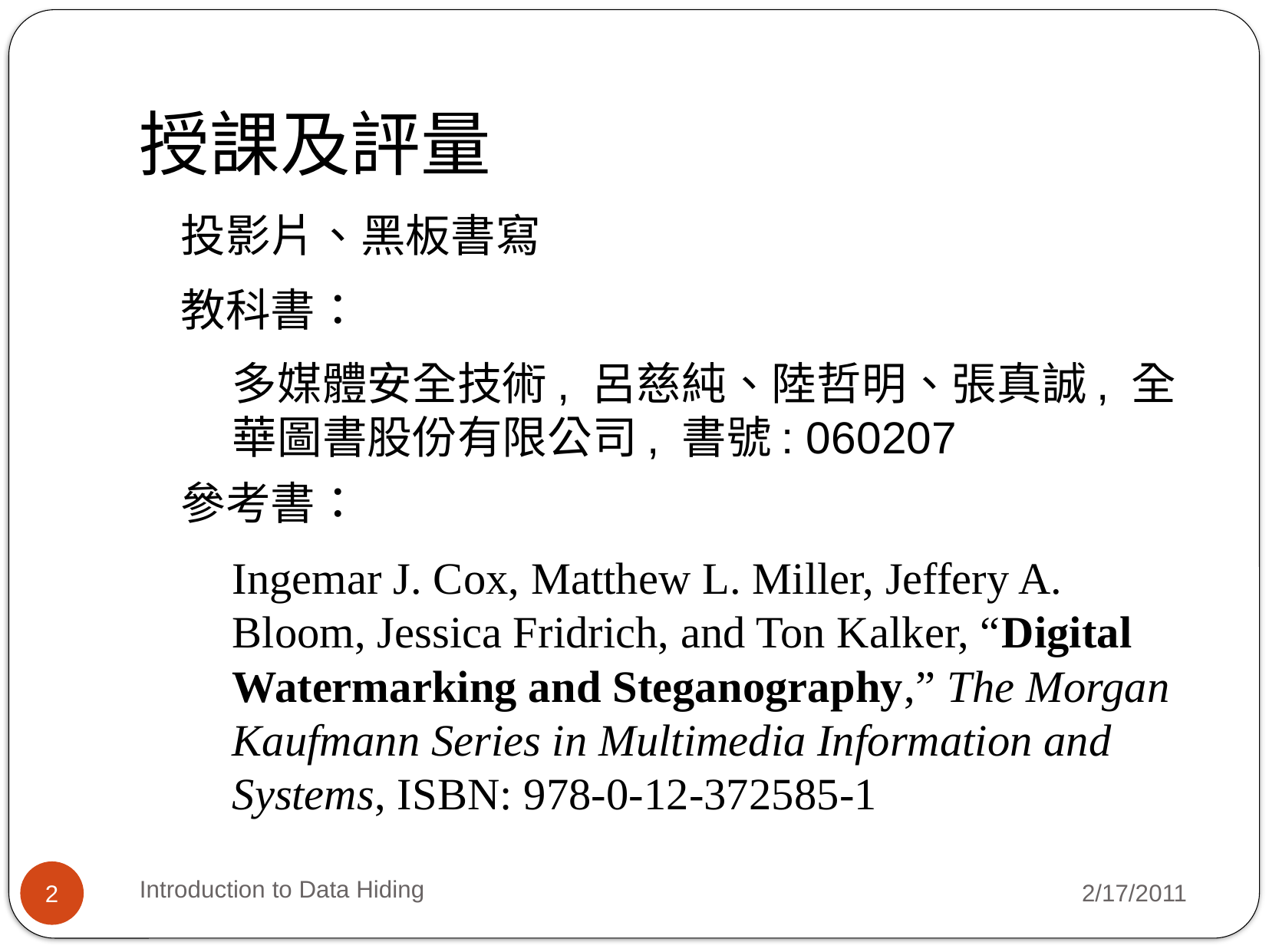

# 授課及評量
投影片、黑板書寫
教科書：
多媒體安全技術, 呂慈純、陸哲明、張真誠, 全華圖書股份有限公司, 書號: 060207
參考書：
Ingemar J. Cox, Matthew L. Miller, Jeffery A. Bloom, Jessica Fridrich, and Ton Kalker, “Digital Watermarking and Steganography,” The Morgan Kaufmann Series in Multimedia Information and Systems, ISBN: 978-0-12-372585-1
Introduction to Data Hiding
2/17/2011
2